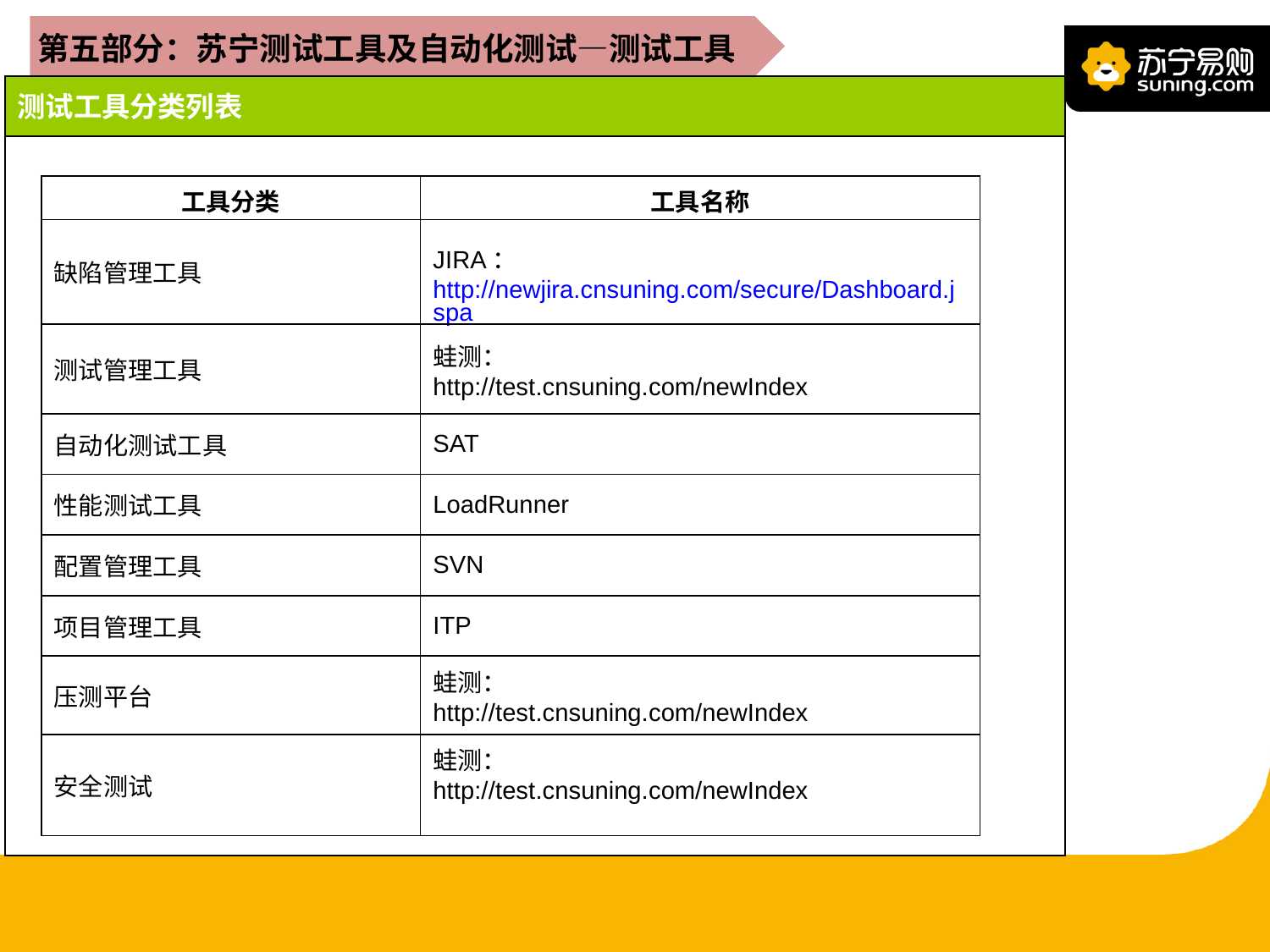

第五部分：苏宁测试工具及自动化测试—测试工具
测试工具分类列表

| 工具分类 | 工具名称 |
| --- | --- |
| 缺陷管理工具 | JIRA：http://newjira.cnsuning.com/secure/Dashboard.jspa |
| 测试管理工具 | 蛙测： http://test.cnsuning.com/newIndex |
| 自动化测试工具 | SAT |
| 性能测试工具 | LoadRunner |
| 配置管理工具 | SVN |
| 项目管理工具 | ITP |
| 压测平台 | 蛙测： http://test.cnsuning.com/newIndex |
| 安全测试 | 蛙测： http://test.cnsuning.com/newIndex |